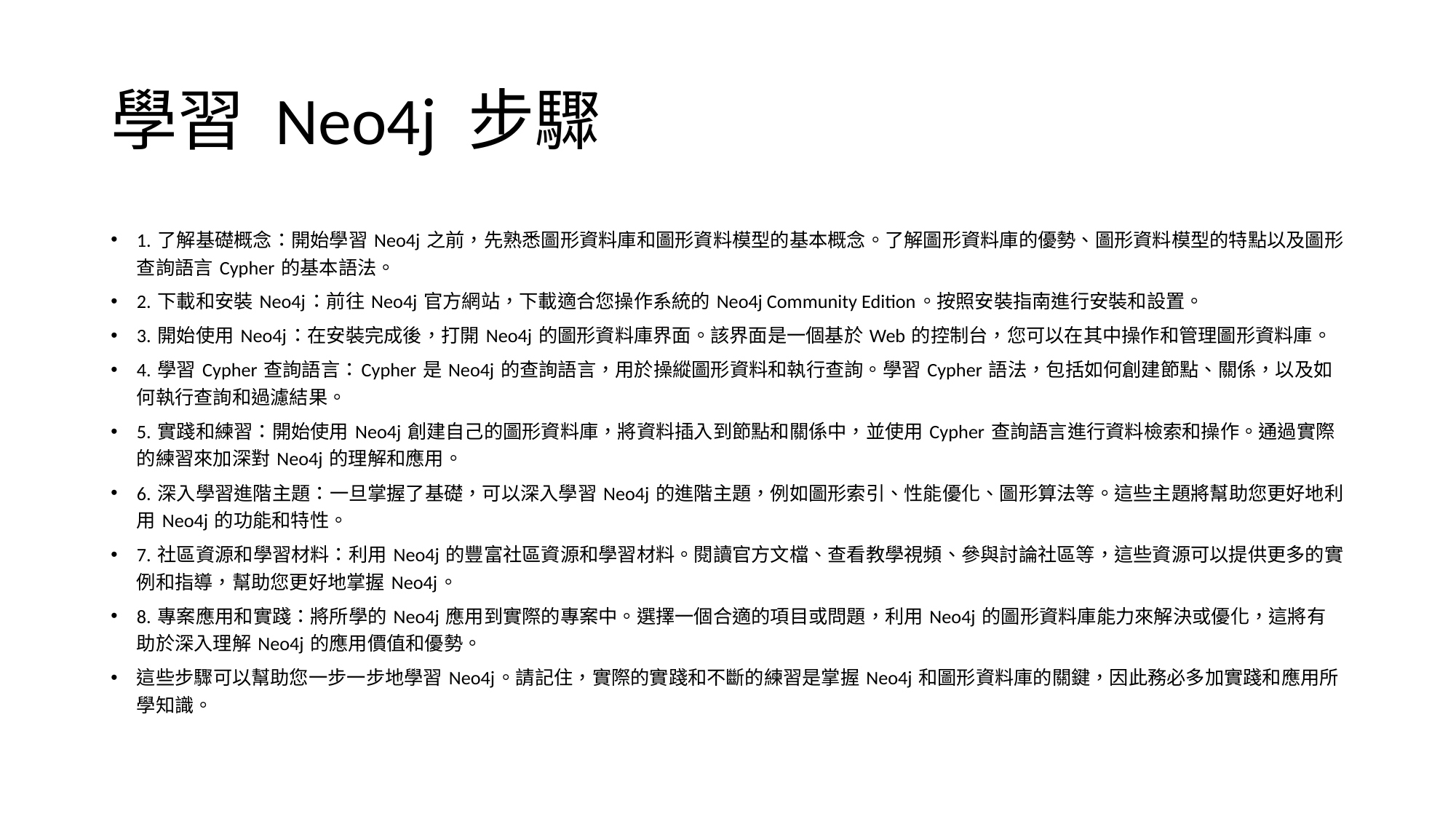

# 學習 Neo4j 步驟
1. 了解基礎概念：開始學習 Neo4j 之前，先熟悉圖形資料庫和圖形資料模型的基本概念。了解圖形資料庫的優勢、圖形資料模型的特點以及圖形查詢語言 Cypher 的基本語法。
2. 下載和安裝 Neo4j：前往 Neo4j 官方網站，下載適合您操作系統的 Neo4j Community Edition。按照安裝指南進行安裝和設置。
3. 開始使用 Neo4j：在安裝完成後，打開 Neo4j 的圖形資料庫界面。該界面是一個基於 Web 的控制台，您可以在其中操作和管理圖形資料庫。
4. 學習 Cypher 查詢語言：Cypher 是 Neo4j 的查詢語言，用於操縱圖形資料和執行查詢。學習 Cypher 語法，包括如何創建節點、關係，以及如何執行查詢和過濾結果。
5. 實踐和練習：開始使用 Neo4j 創建自己的圖形資料庫，將資料插入到節點和關係中，並使用 Cypher 查詢語言進行資料檢索和操作。通過實際的練習來加深對 Neo4j 的理解和應用。
6. 深入學習進階主題：一旦掌握了基礎，可以深入學習 Neo4j 的進階主題，例如圖形索引、性能優化、圖形算法等。這些主題將幫助您更好地利用 Neo4j 的功能和特性。
7. 社區資源和學習材料：利用 Neo4j 的豐富社區資源和學習材料。閱讀官方文檔、查看教學視頻、參與討論社區等，這些資源可以提供更多的實例和指導，幫助您更好地掌握 Neo4j。
8. 專案應用和實踐：將所學的 Neo4j 應用到實際的專案中。選擇一個合適的項目或問題，利用 Neo4j 的圖形資料庫能力來解決或優化，這將有助於深入理解 Neo4j 的應用價值和優勢。
這些步驟可以幫助您一步一步地學習 Neo4j。請記住，實際的實踐和不斷的練習是掌握 Neo4j 和圖形資料庫的關鍵，因此務必多加實踐和應用所學知識。